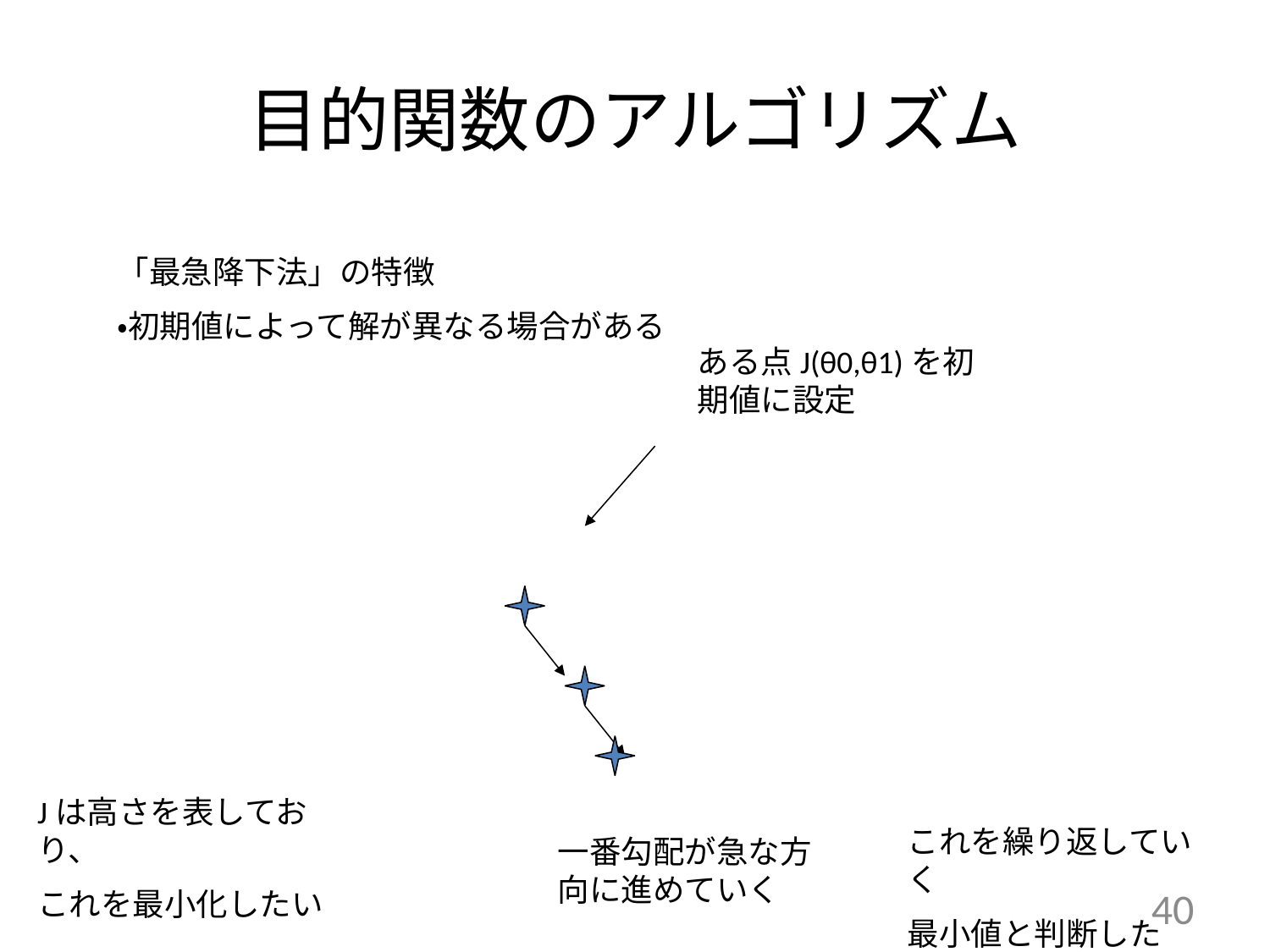

目的関数のアルゴリズム
「最急降下法」の特徴
・初期値によって解が異なる場合がある
ある点J(θ0,θ1)を初期値に設定

Jは高さを表しており、
これを最小化したい
これを繰り返していく
最小値と判断したら終了
一番勾配が急な方向に進めていく
40